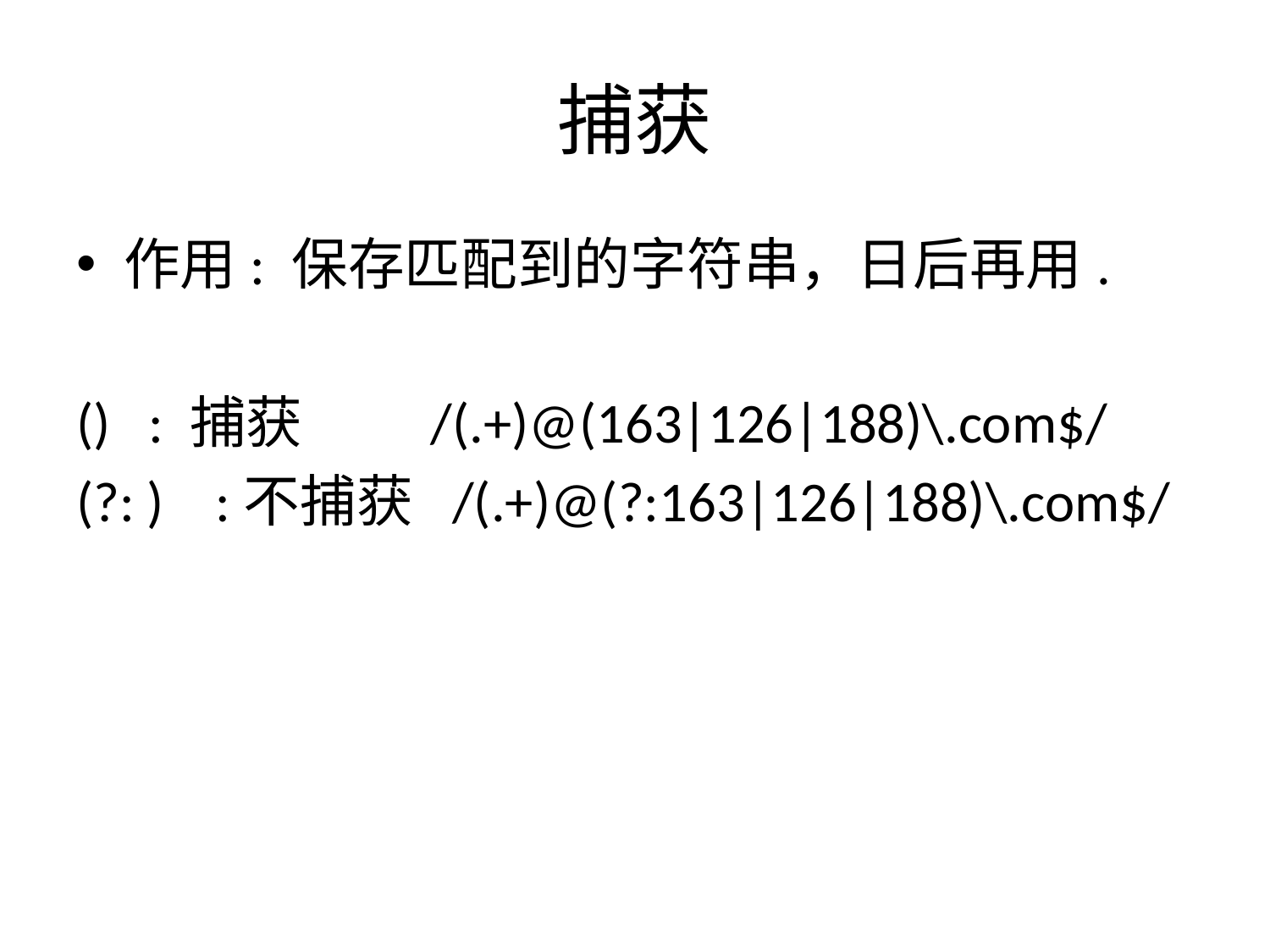

# 捕获
作用: 保存匹配到的字符串，日后再用.

()   : 捕获         /(.+)@(163|126|188)\.com$/
(?: )    :不捕获  /(.+)@(?:163|126|188)\.com$/